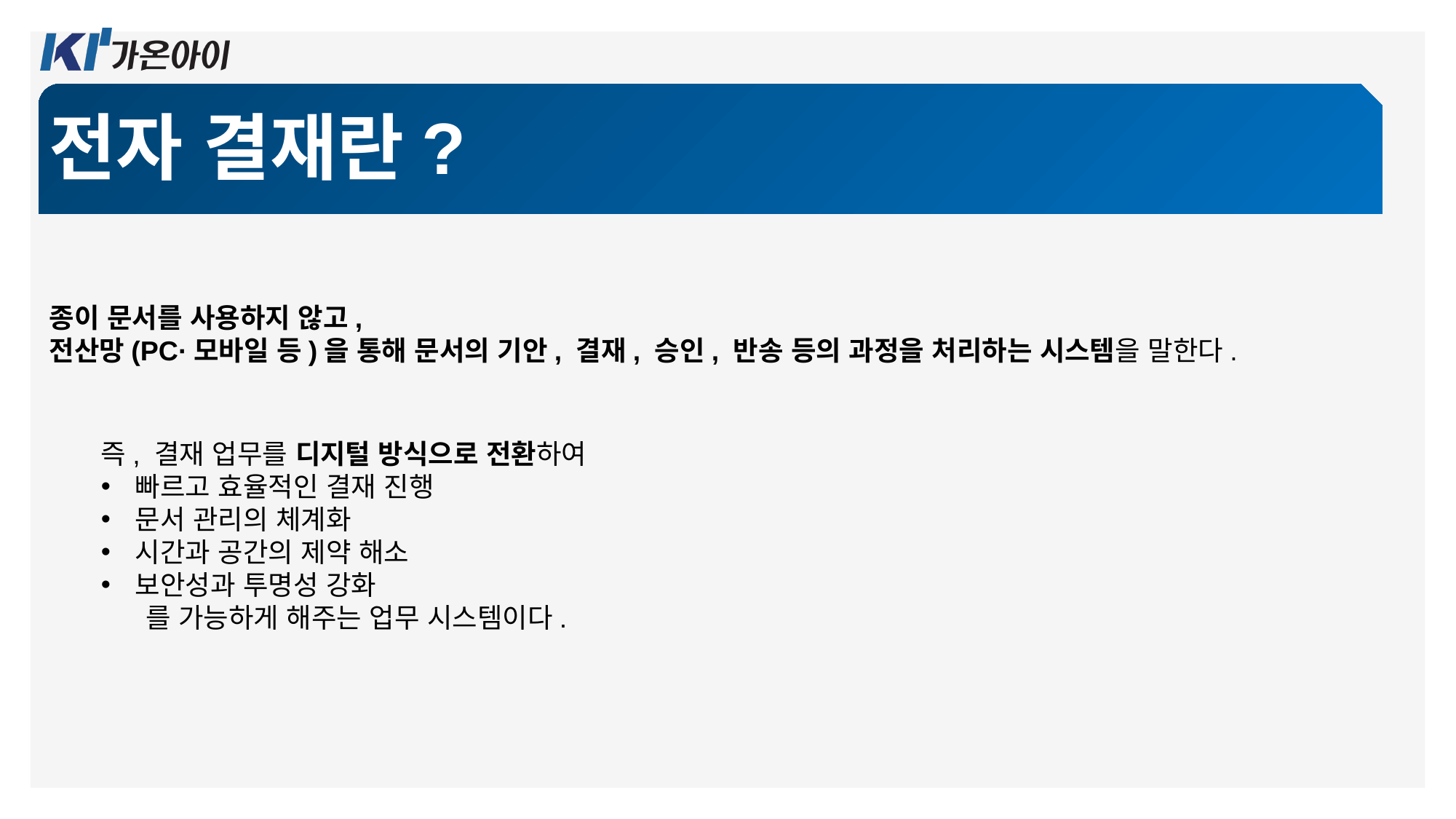

전자 결재란?
종이 문서를 사용하지 않고,
전산망(PC·모바일 등)을 통해 문서의 기안, 결재, 승인, 반송 등의 과정을 처리하는 시스템을 말한다.
즉, 결재 업무를 디지털 방식으로 전환하여
빠르고 효율적인 결재 진행
문서 관리의 체계화
시간과 공간의 제약 해소
보안성과 투명성 강화
     를 가능하게 해주는 업무 시스템이다.